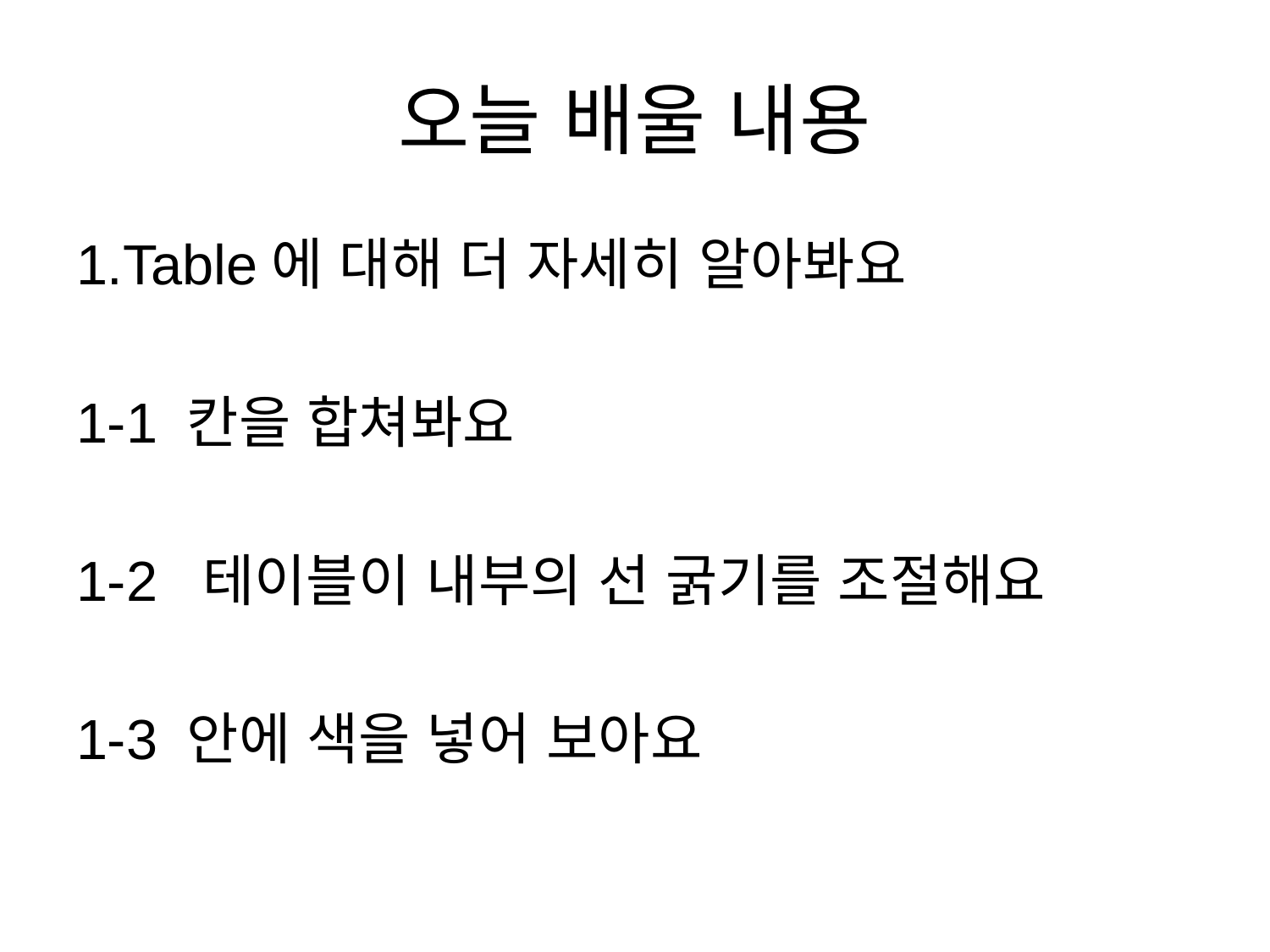

# 오늘 배울 내용
1.Table에 대해 더 자세히 알아봐요

1-1 칸을 합쳐봐요

1-2  테이블이 내부의 선 굵기를 조절해요

1-3 안에 색을 넣어 보아요